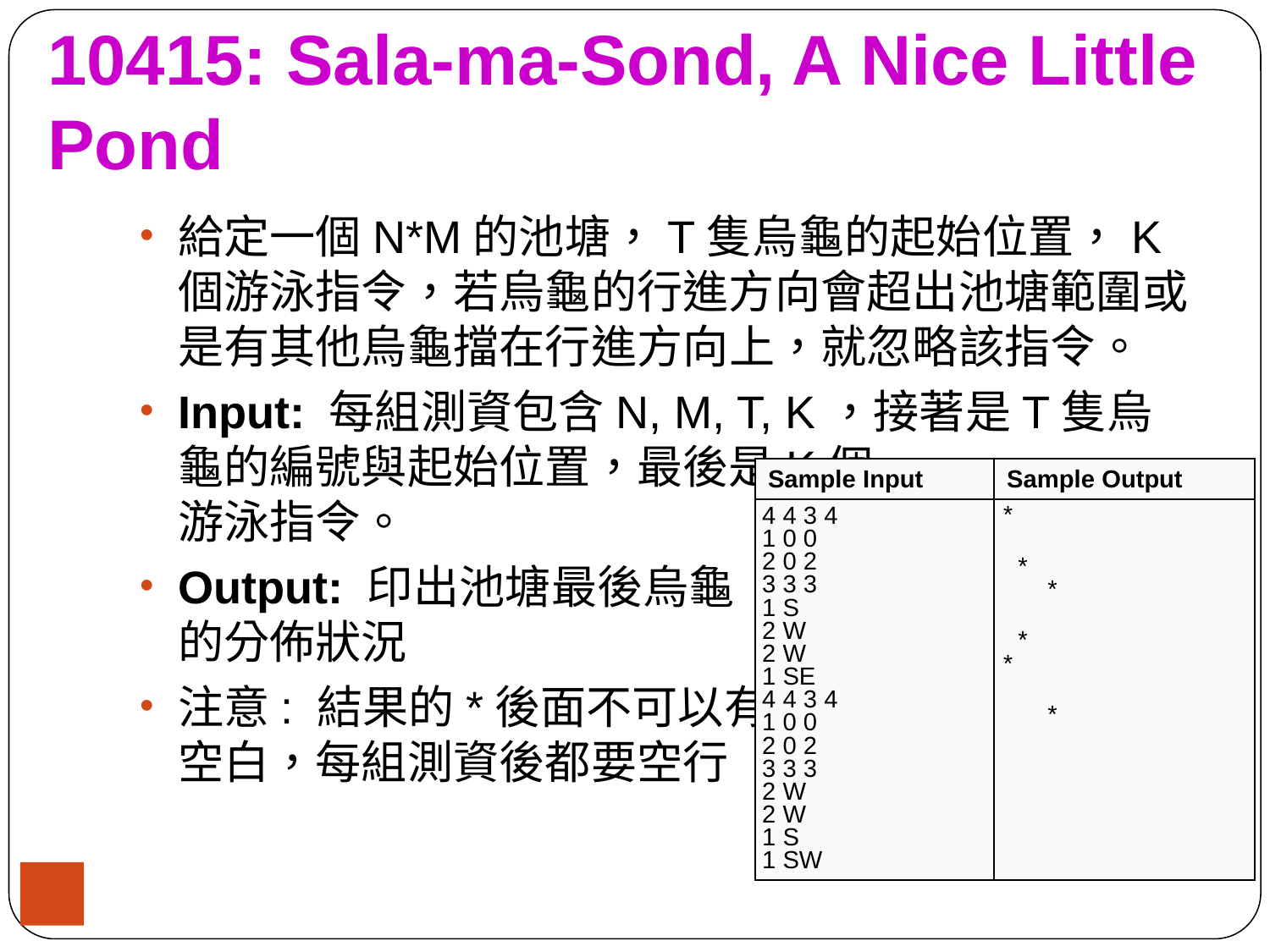

# 10415: Sala-ma-Sond, A Nice Little Pond
給定一個N*M的池塘，T隻烏龜的起始位置，K個游泳指令，若烏龜的行進方向會超出池塘範圍或是有其他烏龜擋在行進方向上，就忽略該指令。
Input: 每組測資包含N, M, T, K，接著是T隻烏龜的編號與起始位置，最後是K個
游泳指令。
Output: 印出池塘最後烏龜
的分佈狀況
注意: 結果的*後面不可以有
空白，每組測資後都要空行
| Sample Input | Sample Output |
| --- | --- |
| 4 4 3 4 1 0 0 2 0 2 3 3 3 1 S 2 W 2 W 1 SE 4 4 3 4 1 0 0 2 0 2 3 3 3 2 W 2 W 1 S 1 SW | \* \* \* \* \* \* |